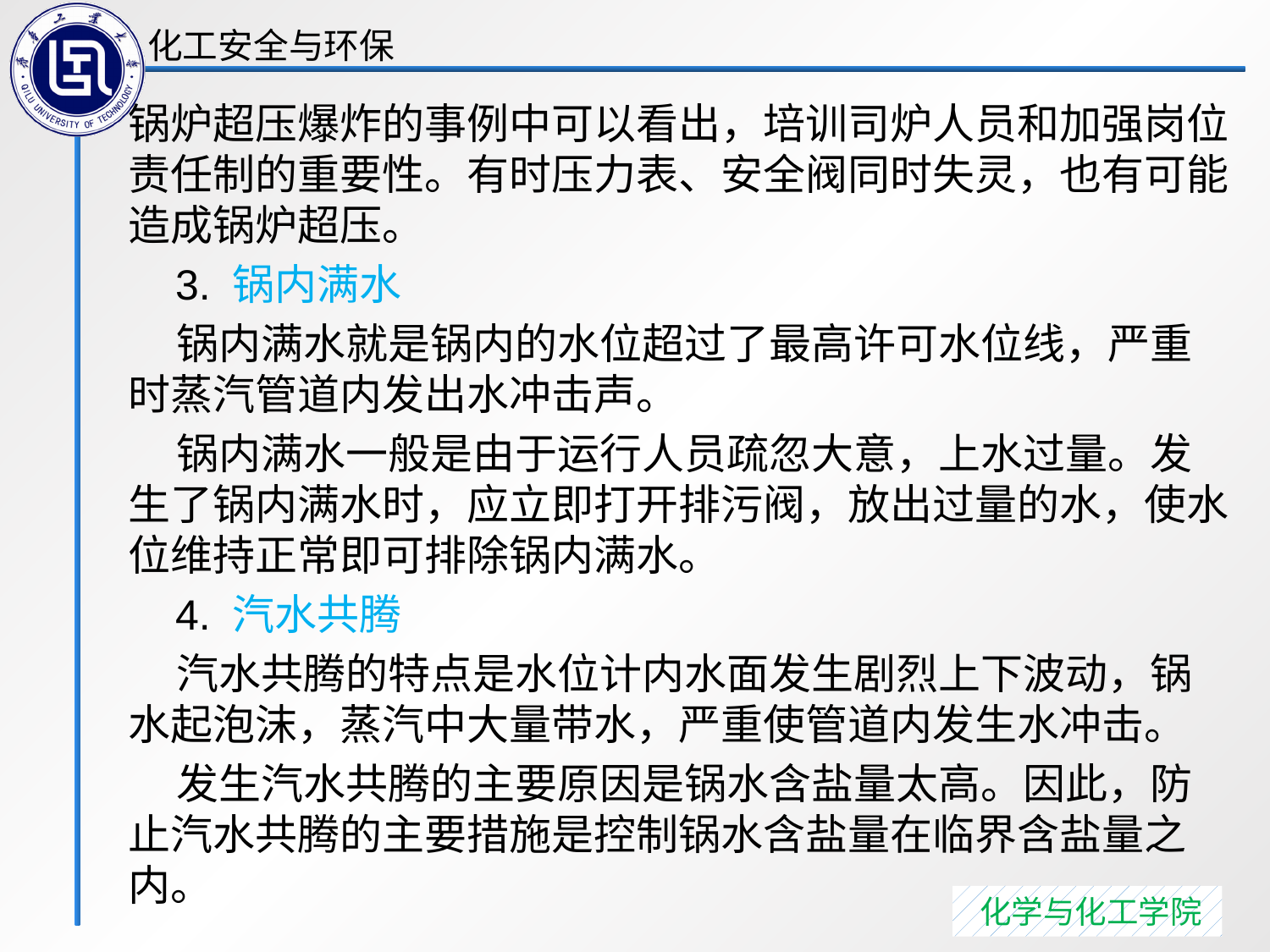

锅炉超压爆炸的事例中可以看出，培训司炉人员和加强岗位责任制的重要性。有时压力表、安全阀同时失灵，也有可能造成锅炉超压。
    3. 锅内满水
    锅内满水就是锅内的水位超过了最高许可水位线，严重时蒸汽管道内发出水冲击声。
    锅内满水一般是由于运行人员疏忽大意，上水过量。发生了锅内满水时，应立即打开排污阀，放出过量的水，使水位维持正常即可排除锅内满水。
    4. 汽水共腾
    汽水共腾的特点是水位计内水面发生剧烈上下波动，锅水起泡沫，蒸汽中大量带水，严重使管道内发生水冲击。
    发生汽水共腾的主要原因是锅水含盐量太高。因此，防止汽水共腾的主要措施是控制锅水含盐量在临界含盐量之内。